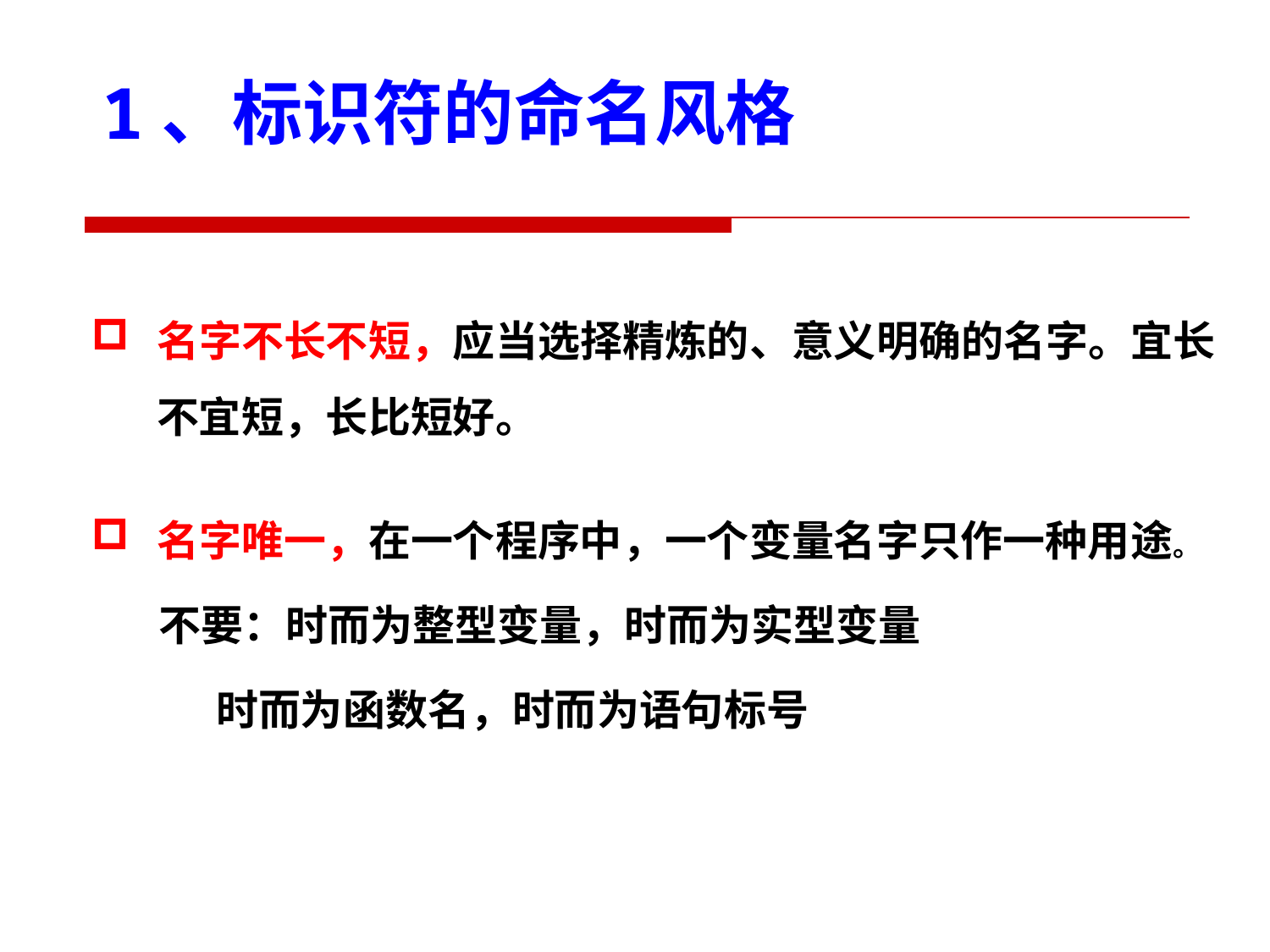

1、标识符的命名风格
名字不长不短，应当选择精炼的、意义明确的名字。宜长不宜短，长比短好。
名字唯一，在一个程序中，一个变量名字只作一种用途。
      不要：时而为整型变量，时而为实型变量
            时而为函数名，时而为语句标号